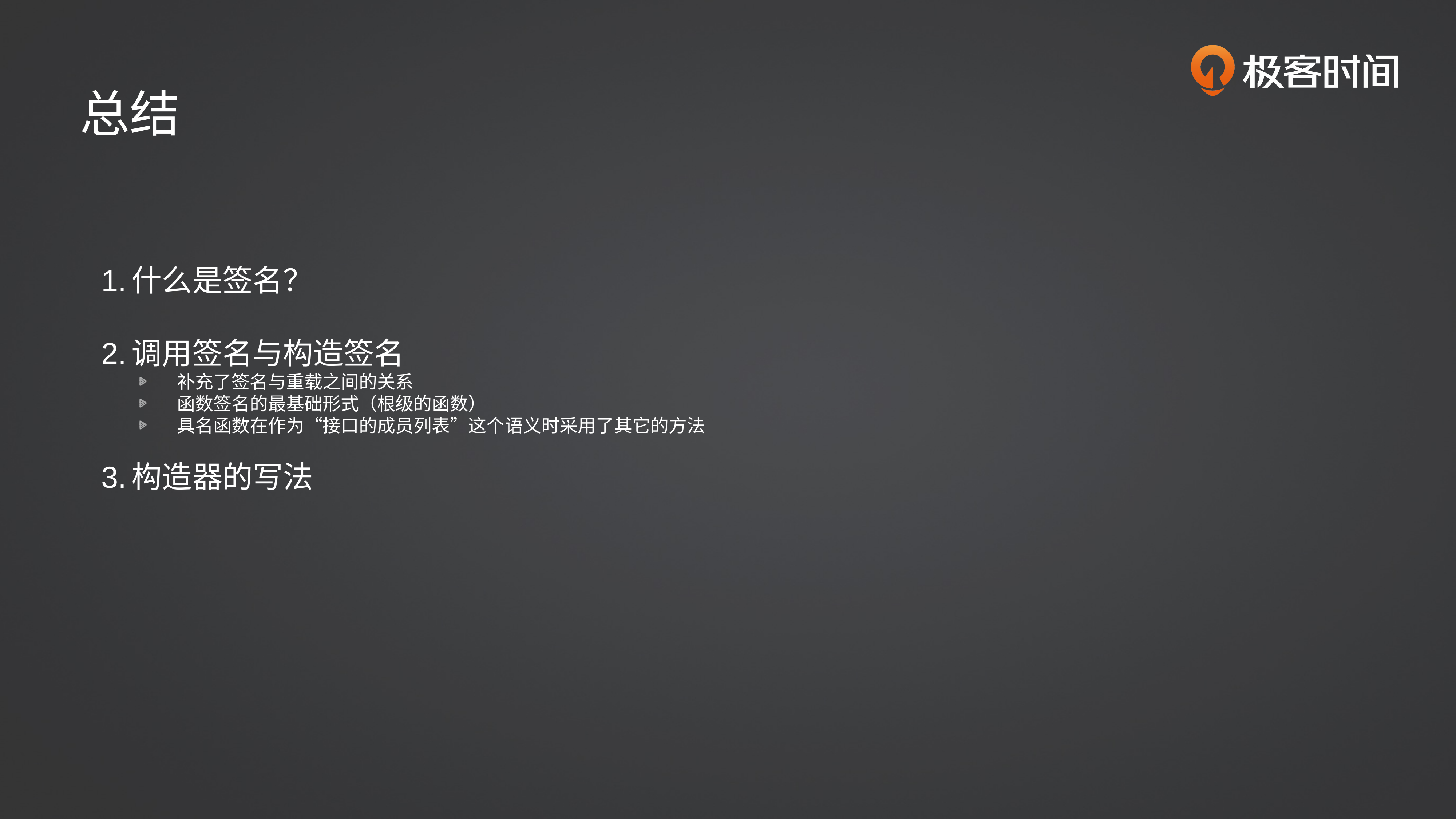

总结
什么是签名？

调用签名与构造签名
补充了签名与重载之间的关系
函数签名的最基础形式（根级的函数）
具名函数在作为“接口的成员列表”这个语义时采用了其它的方法

构造器的写法